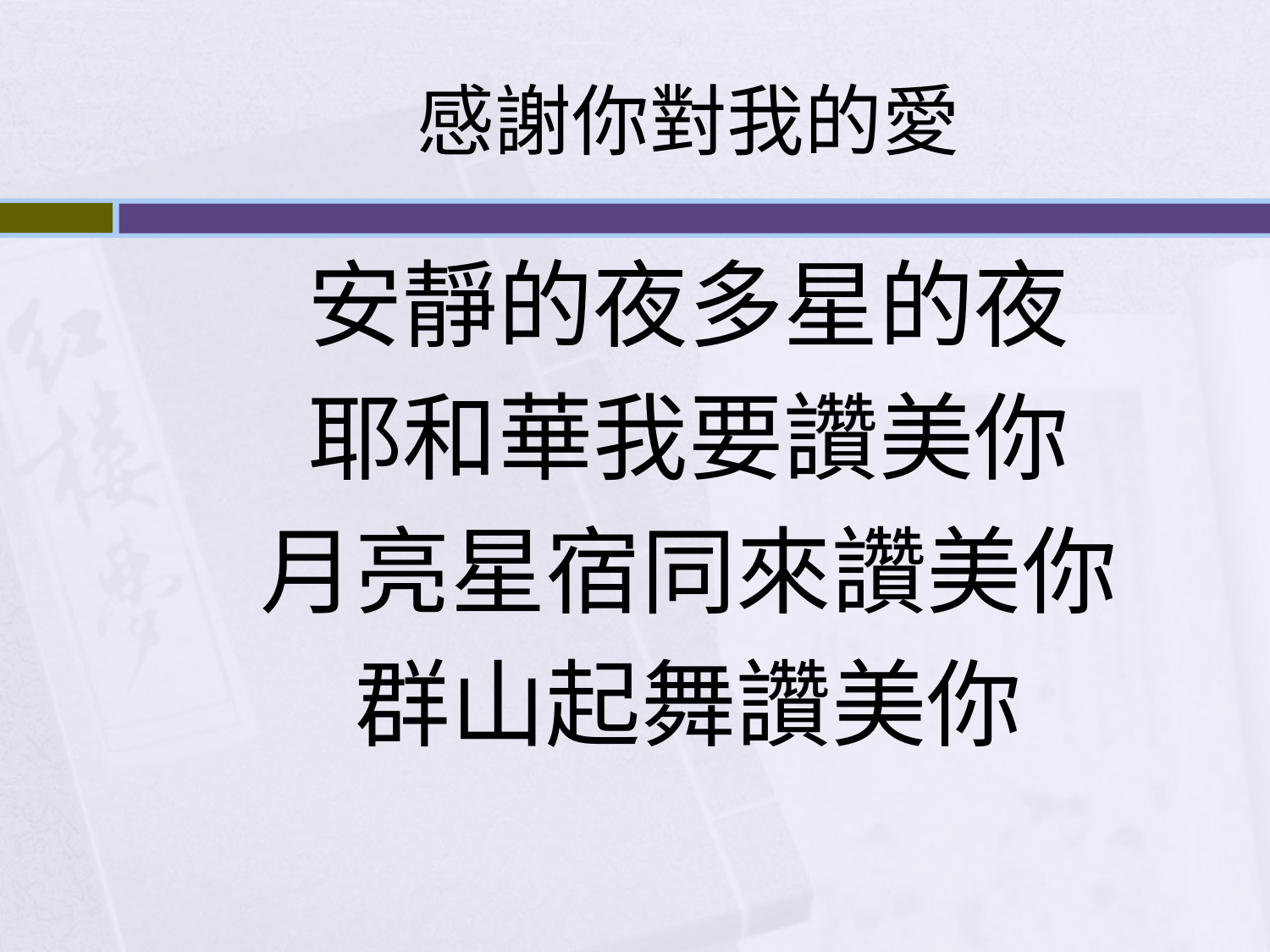

# 感謝你對我的愛
安靜的夜多星的夜
耶和華我要讚美你
月亮星宿同來讚美你
群山起舞讚美你